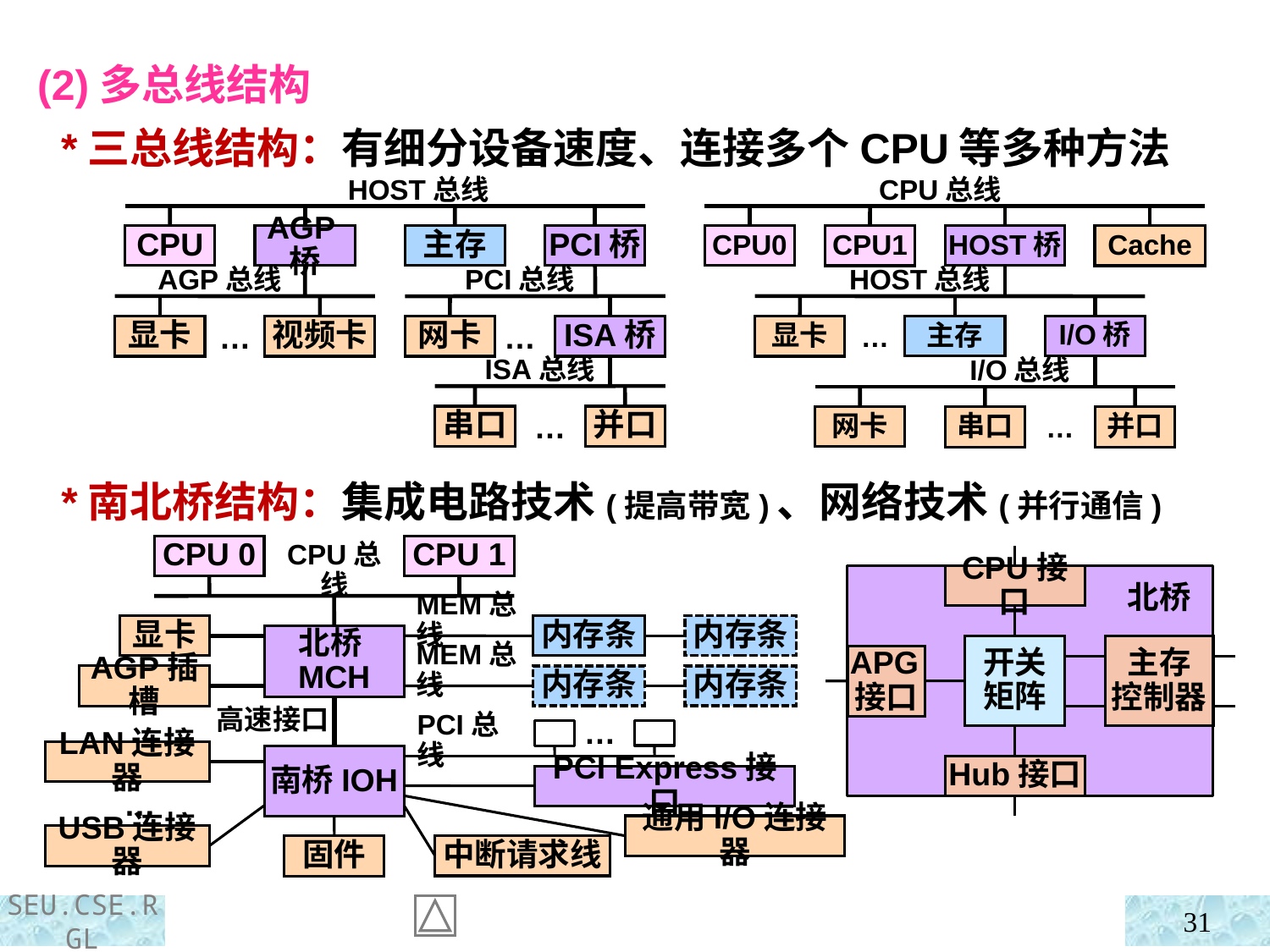

(2)多总线结构
  *三总线结构：有细分设备速度、连接多个CPU等多种方法
HOST总线
CPU
AGP桥
主存
PCI桥
AGP总线
PCI总线
显卡
网卡
视频卡
ISA桥
…
…
ISA总线
…
串口
并口
CPU总线
CPU0
HOST桥
CPU1
Cache
HOST总线
显卡
I/O桥
…
主存
I/O总线
网卡
…
串口
并口
  *南北桥结构：集成电路技术(提高带宽)、网络技术(并行通信)
CPU 0
CPU 1
CPU总线
MEM总线
显卡
内存条
内存条
北桥MCH
MEM总线
AGP插槽
内存条
内存条
高速接口
…

PCI总线
LAN连接器
南桥IOH
PCI Express接口
…
通用I/O连接器
USB连接器
中断请求线
固件

CPU接口
北桥
开关矩阵
主存
控制器
APG接口
Hub接口

31